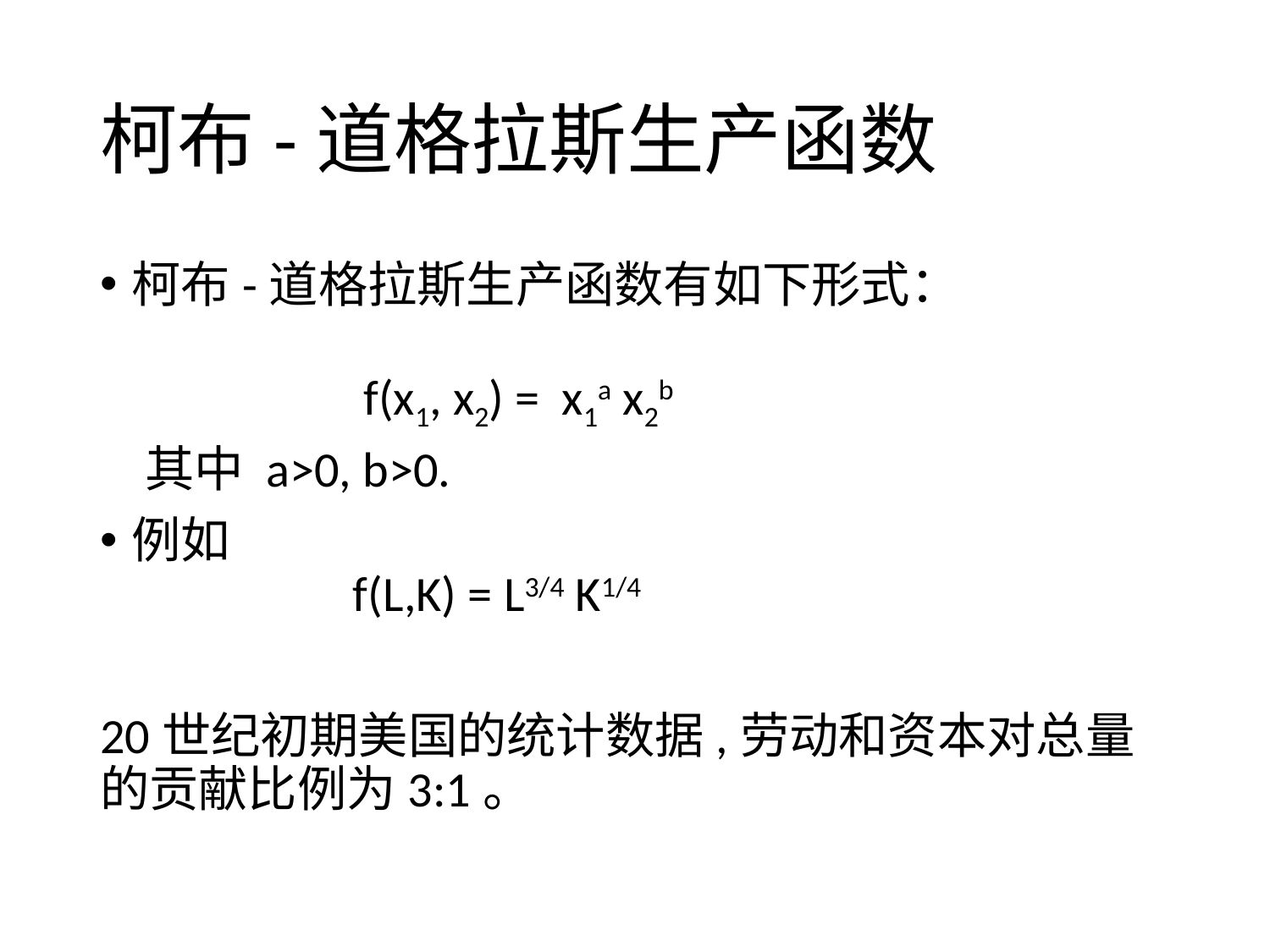

# 柯布-道格拉斯生产函数
柯布-道格拉斯生产函数有如下形式：
                    f(x1, x2) =  x1a x2b
   其中 a>0, b>0.
例如
                   f(L,K) = L3/4 K1/4

20世纪初期美国的统计数据,劳动和资本对总量的贡献比例为3:1。